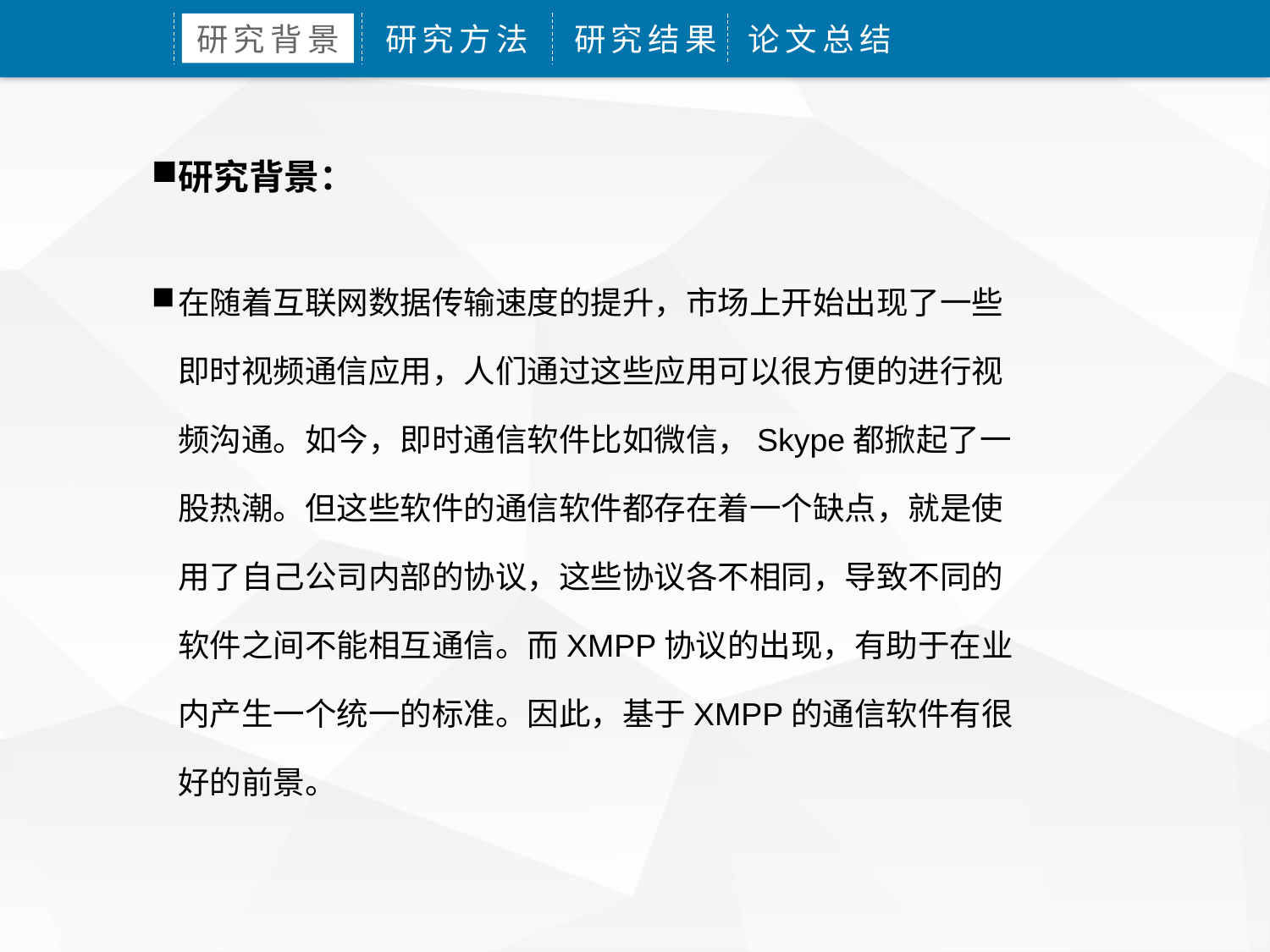

研究背景
研究方法
研究结果
论文总结

研究背景：

在随着互联网数据传输速度的提升，市场上开始出现了一些即时视频通信应用，人们通过这些应用可以很方便的进行视频沟通。如今，即时通信软件比如微信，Skype都掀起了一股热潮。但这些软件的通信软件都存在着一个缺点，就是使用了自己公司内部的协议，这些协议各不相同，导致不同的软件之间不能相互通信。而XMPP协议的出现，有助于在业内产生一个统一的标准。因此，基于XMPP的通信软件有很好的前景。